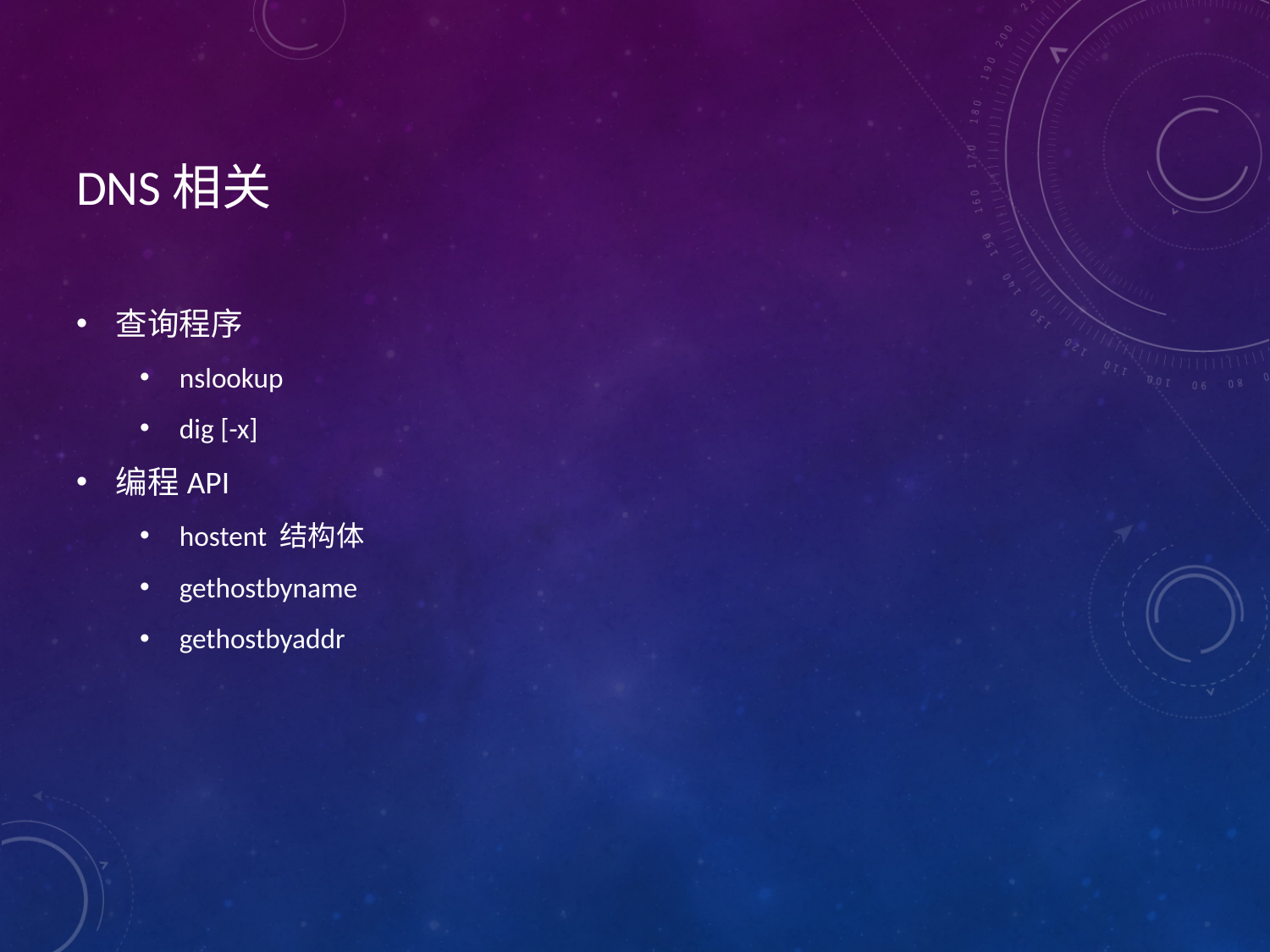

# DNS相关
查询程序
nslookup
dig [-x]
编程API
hostent 结构体
gethostbyname
gethostbyaddr